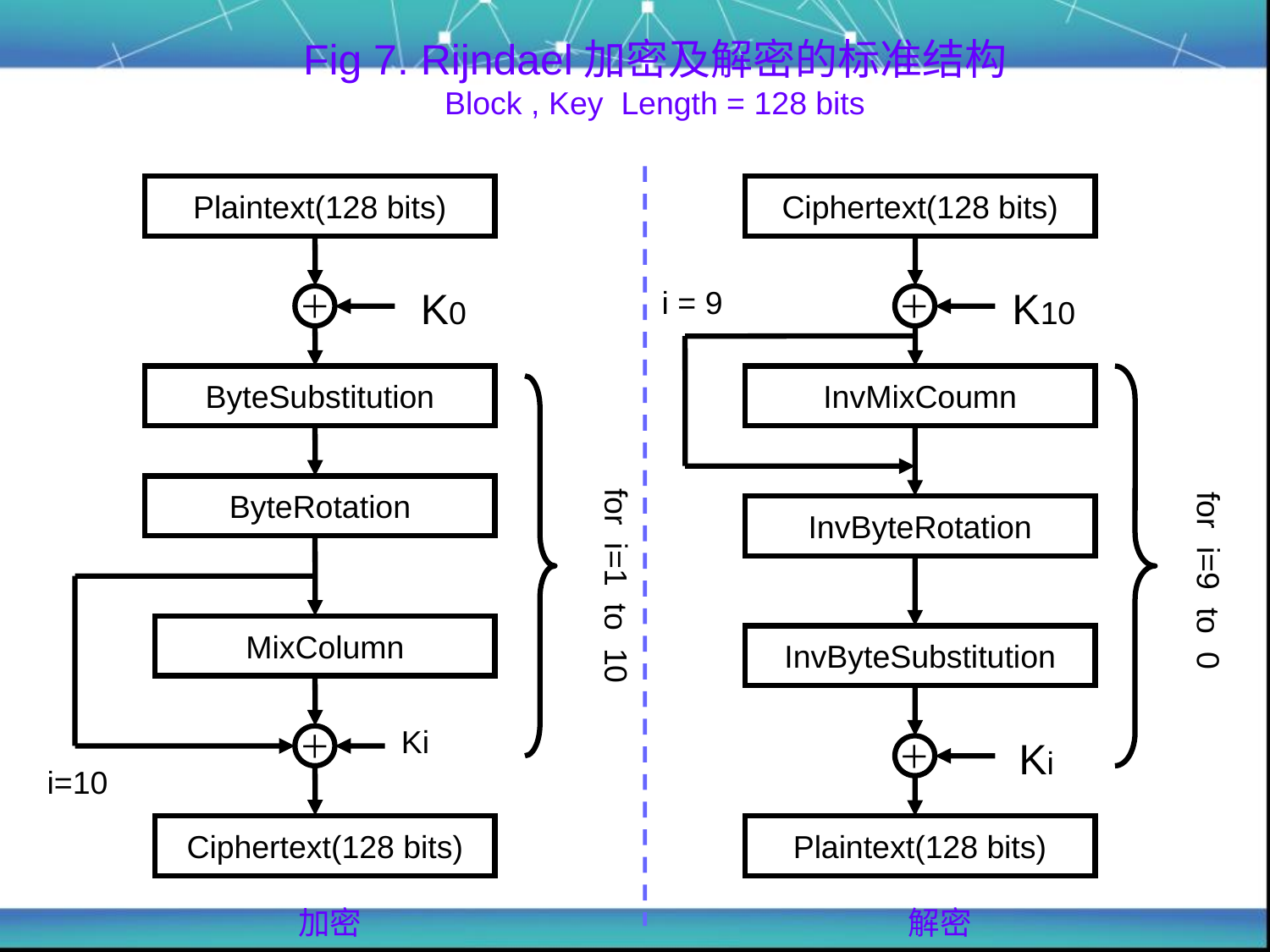

Fig 7. Rijndael加密及解密的标准结构
Block , Key  Length = 128 bits

Plaintext(128 bits)
Ciphertext(128 bits)

 K0
i = 9
 K10
＋
＋

ByteSubstitution
InvMixCoumn

for  i=9  to  0
for  i=1  to  10

ByteRotation
InvByteRotation

MixColumn
InvByteSubstitution

Ki
＋
 Ki
＋

i=10

Ciphertext(128 bits)
Plaintext(128 bits)
加密
解密